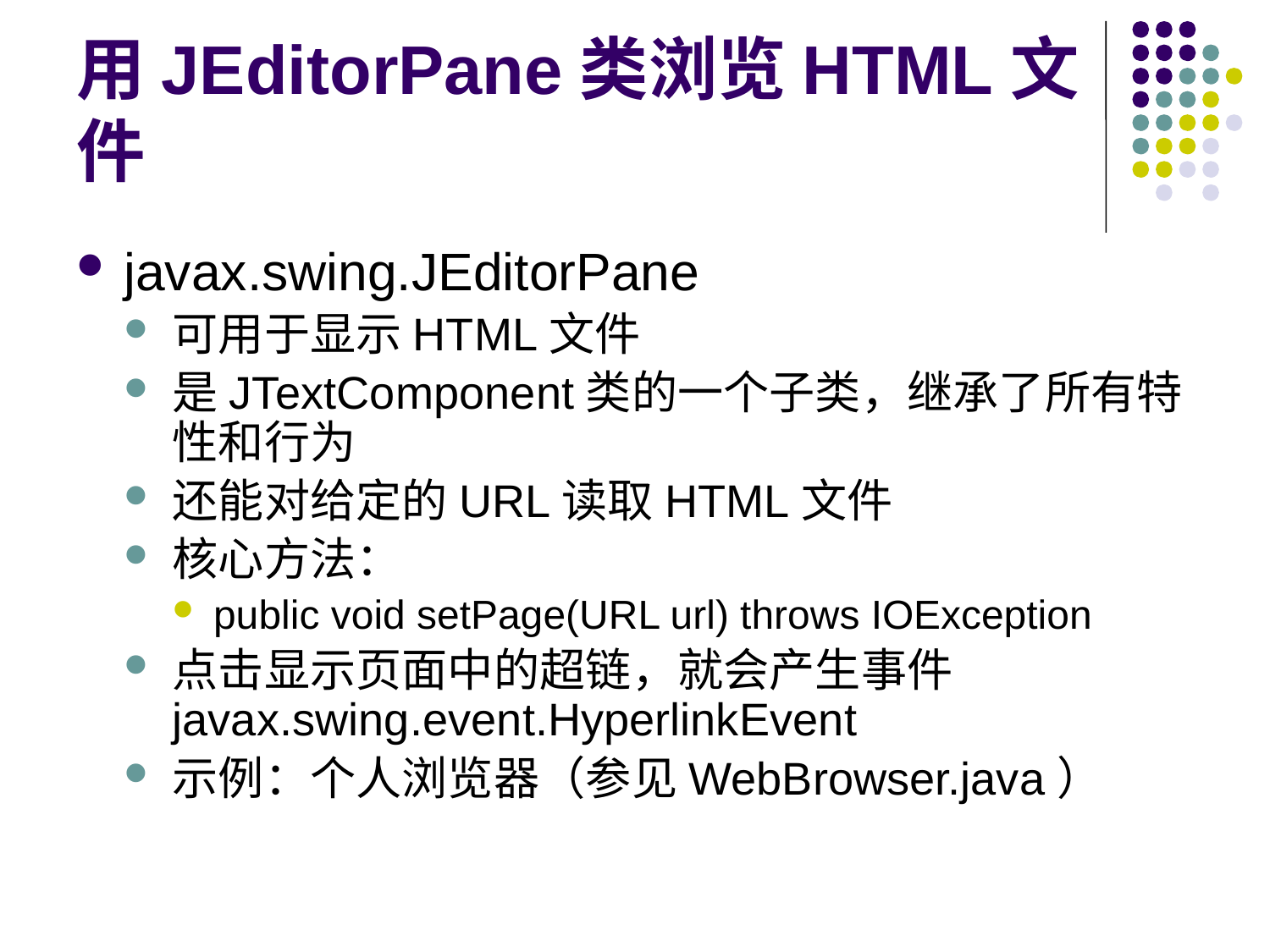

# 用JEditorPane类浏览HTML文件
javax.swing.JEditorPane
可用于显示HTML文件
是JTextComponent类的一个子类，继承了所有特性和行为
还能对给定的URL读取HTML文件
核心方法：
public void setPage(URL url) throws IOException
点击显示页面中的超链，就会产生事件javax.swing.event.HyperlinkEvent
示例：个人浏览器（参见WebBrowser.java）